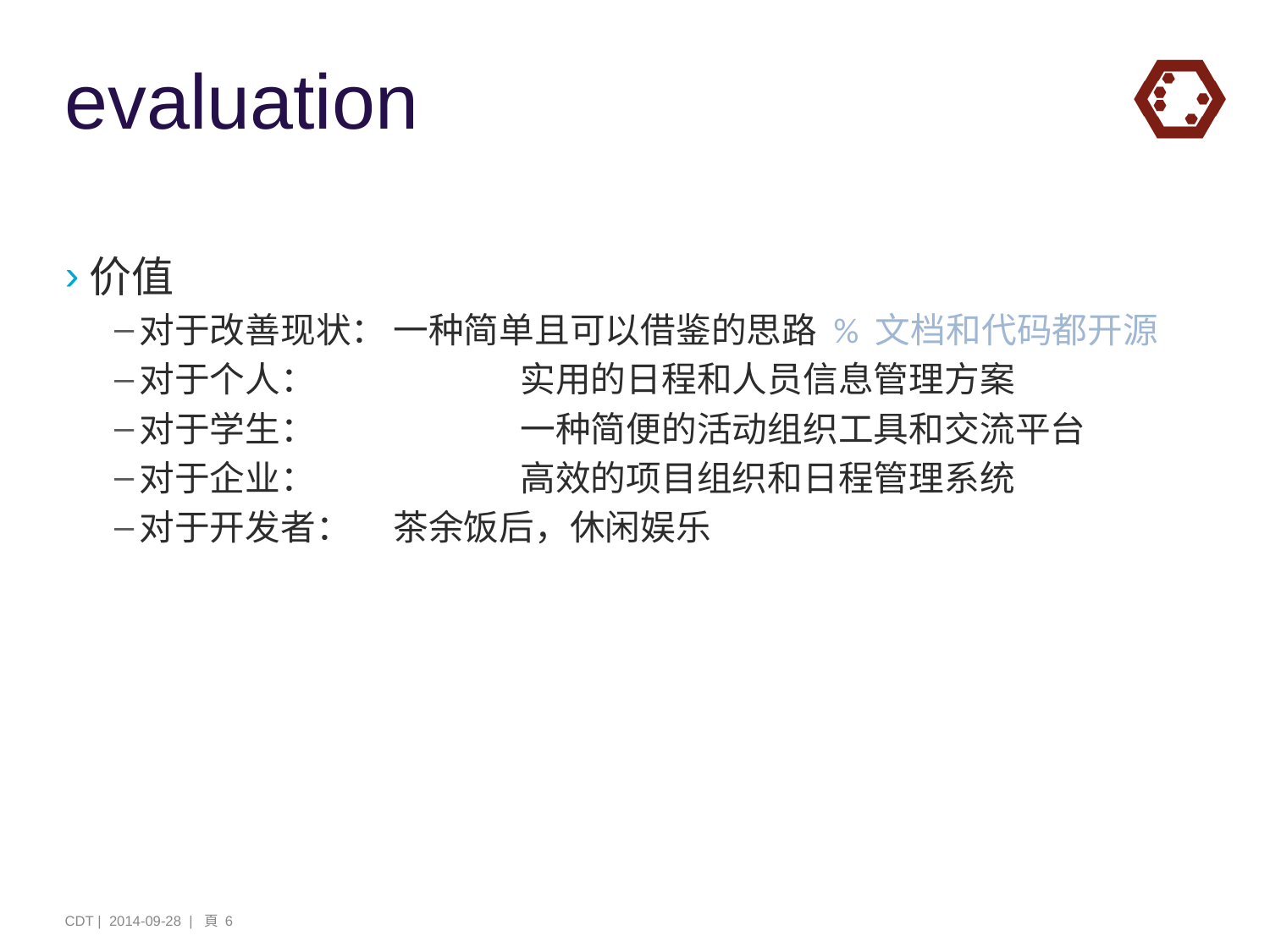

# evaluation
价值
对于改善现状：	一种简单且可以借鉴的思路 % 文档和代码都开源
对于个人：		实用的日程和人员信息管理方案
对于学生：		一种简便的活动组织工具和交流平台
对于企业：		高效的项目组织和日程管理系统
对于开发者：	茶余饭后，休闲娱乐